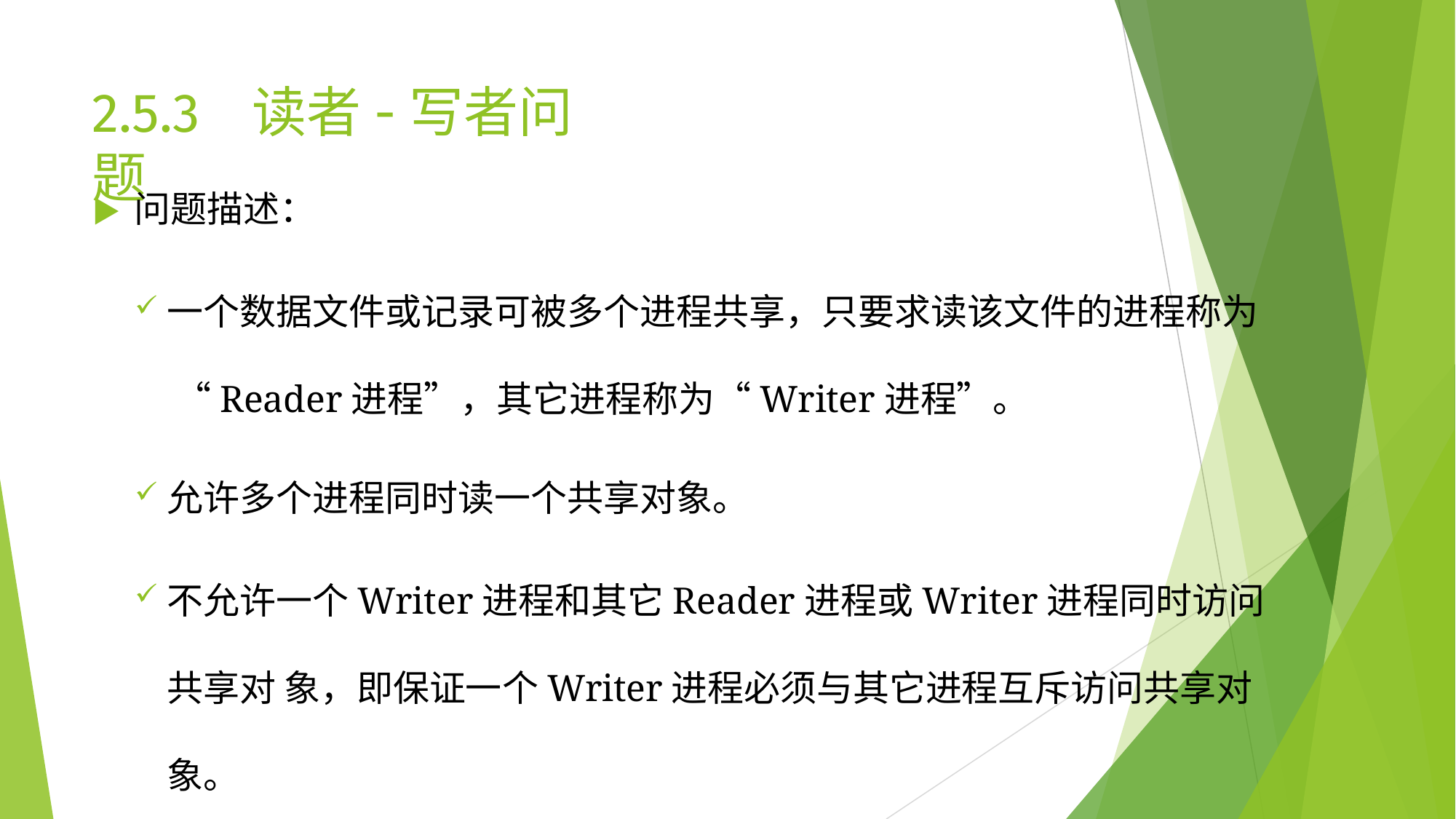

# 2.5.3	读者-写者问题
▶	问题描述：
一个数据文件或记录可被多个进程共享，只要求读该文件的进程称为  “Reader进程”，其它进程称为“Writer进程”。

允许多个进程同时读一个共享对象。
不允许一个Writer进程和其它Reader进程或Writer进程同时访问共享对 象，即保证一个Writer进程必须与其它进程互斥访问共享对象。